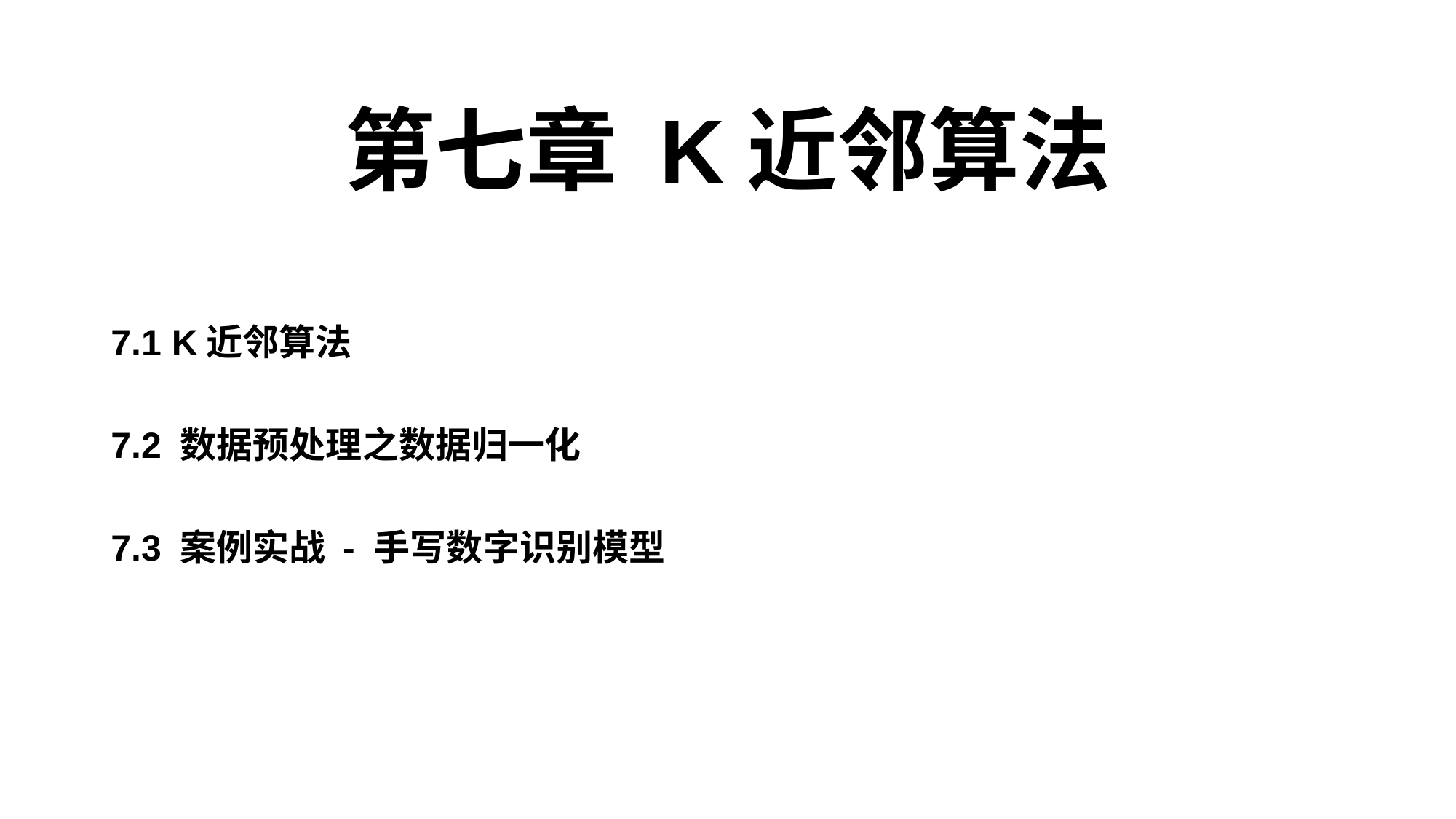

第七章 K近邻算法
7.1 K近邻算法
7.2 数据预处理之数据归一化
7.3 案例实战 - 手写数字识别模型